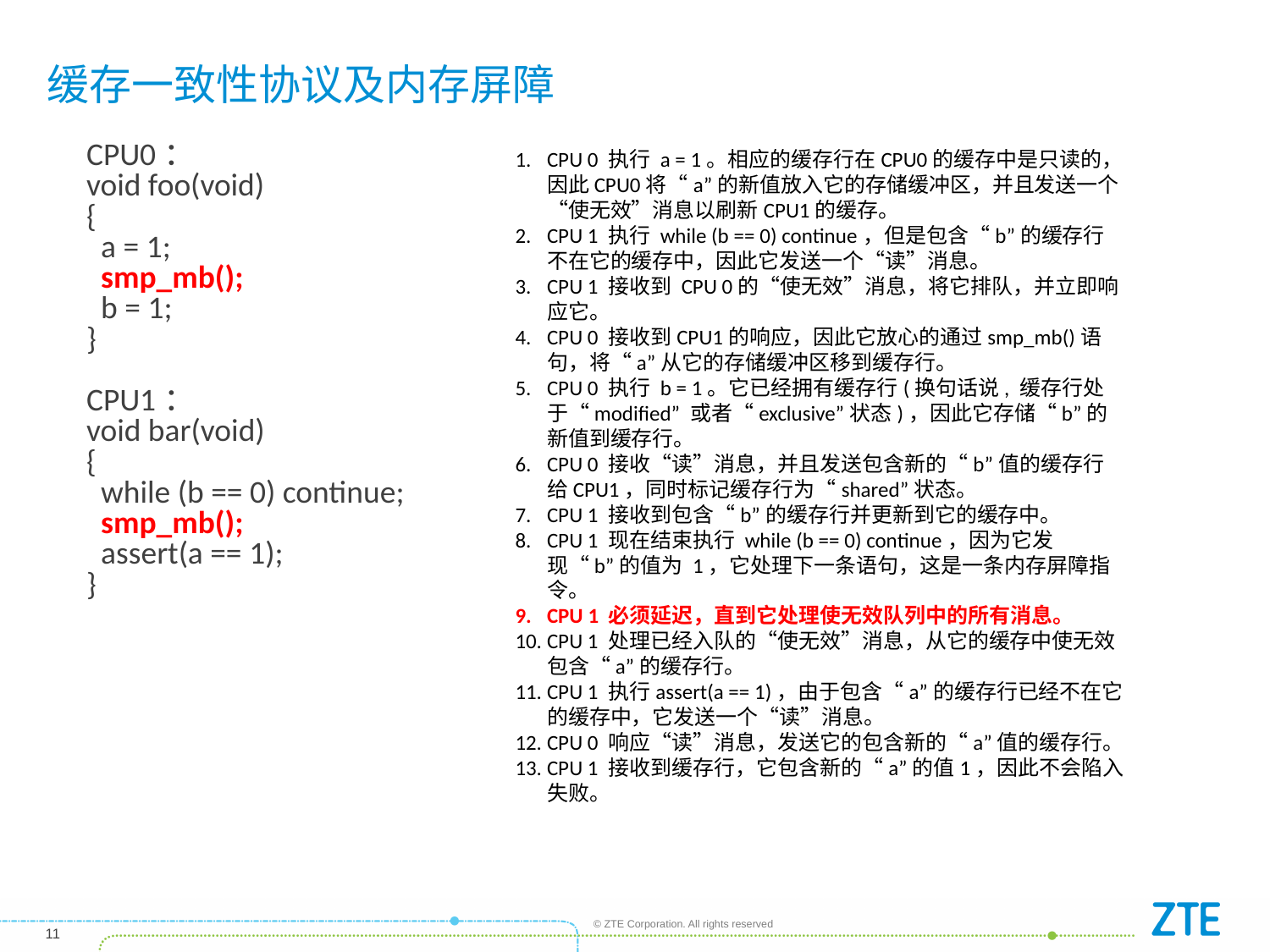

# 缓存一致性协议及内存屏障
CPU 0 执行 a = 1。相应的缓存行在CPU0的缓存中是只读的，因此CPU0将“a”的新值放入它的存储缓冲区，并且发送一个“使无效”消息以刷新CPU1的缓存。
CPU 1 执行 while (b == 0) continue，但是包含“b”的缓存行不在它的缓存中，因此它发送一个“读”消息。
CPU 1 接收到 CPU 0的“使无效”消息，将它排队，并立即响应它。
CPU 0 接收到CPU1的响应，因此它放心的通过smp_mb()语句，将“a”从它的存储缓冲区移到缓存行。
CPU 0 执行 b = 1。它已经拥有缓存行(换句话说, 缓存行处于“modified” 或者“exclusive”状态)，因此它存储“b”的新值到缓存行。
CPU 0 接收“读”消息，并且发送包含新的“b”值的缓存行给CPU1，同时标记缓存行为“shared”状态。
CPU 1 接收到包含“b”的缓存行并更新到它的缓存中。
CPU 1 现在结束执行 while (b == 0) continue，因为它发现“b”的值为 1，它处理下一条语句，这是一条内存屏障指令。
CPU 1 必须延迟，直到它处理使无效队列中的所有消息。
CPU 1 处理已经入队的“使无效”消息，从它的缓存中使无效包含“a”的缓存行。
CPU 1 执行assert(a == 1)，由于包含“a”的缓存行已经不在它的缓存中，它发送一个“读”消息。
CPU 0 响应“读”消息，发送它的包含新的“a”值的缓存行。
CPU 1 接收到缓存行，它包含新的“a”的值1，因此不会陷入失败。
CPU0：
void foo(void)
{
  a = 1;
  smp_mb();
  b = 1;
}

CPU1：
void bar(void)
{
  while (b == 0) continue;
  smp_mb();
  assert(a == 1);
}